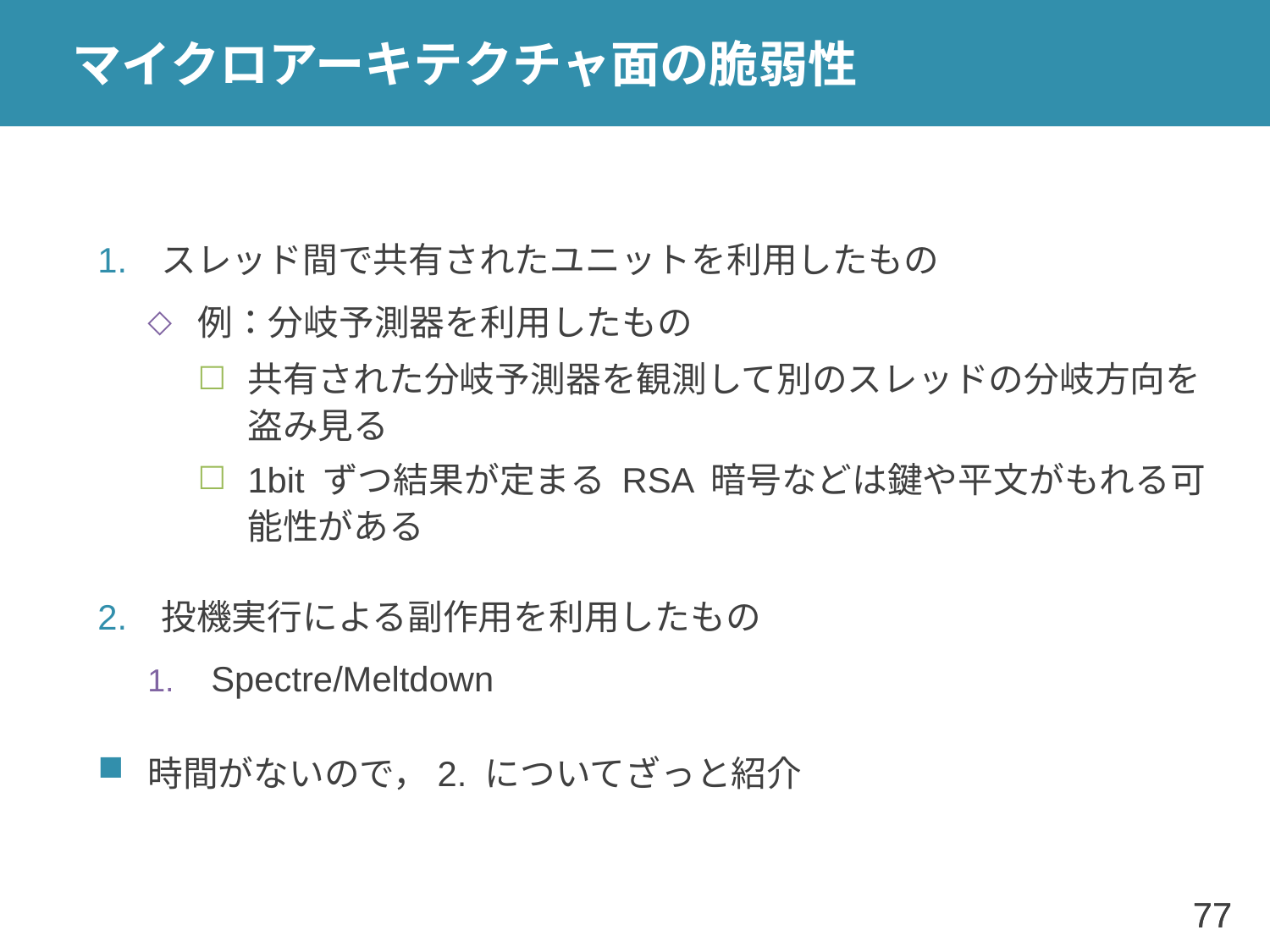

# マイクロアーキテクチャ面の脆弱性
スレッド間で共有されたユニットを利用したもの
例：分岐予測器を利用したもの
共有された分岐予測器を観測して別のスレッドの分岐方向を盗み見る
1bit ずつ結果が定まる RSA 暗号などは鍵や平文がもれる可能性がある
投機実行による副作用を利用したもの
Spectre/Meltdown
時間がないので，2. についてざっと紹介